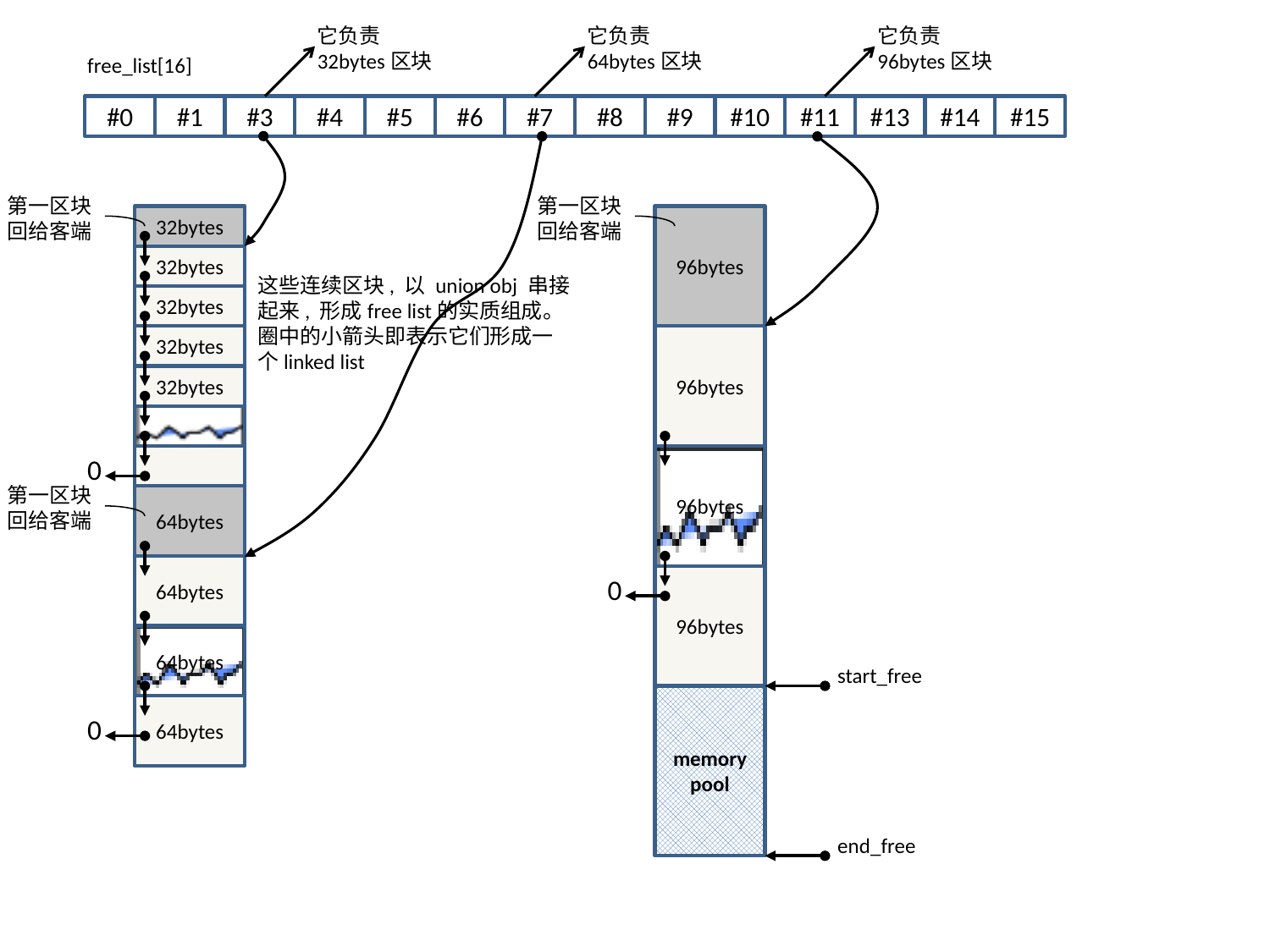

它负责
32bytes区块

它负责
64bytes区块

它负责
96bytes区块

free_list[16]

#0
#1
#3
#4
#5
#6
#7
#8
#9
#10
#11
#13
#14
#15

第一区块
回给客端
第一区块
回给客端
32bytes
96bytes

32bytes
这些连续区块, 以 union obj 串接
起来, 形成free list的实质组成。
圈中的小箭头即表示它们形成一
个linked list
32bytes
32bytes
96bytes
32bytes

0

96bytes
第一区块
回给客端
64bytes

64bytes
0
96bytes
64bytes
start_free

memory
pool
64bytes
0
end_free